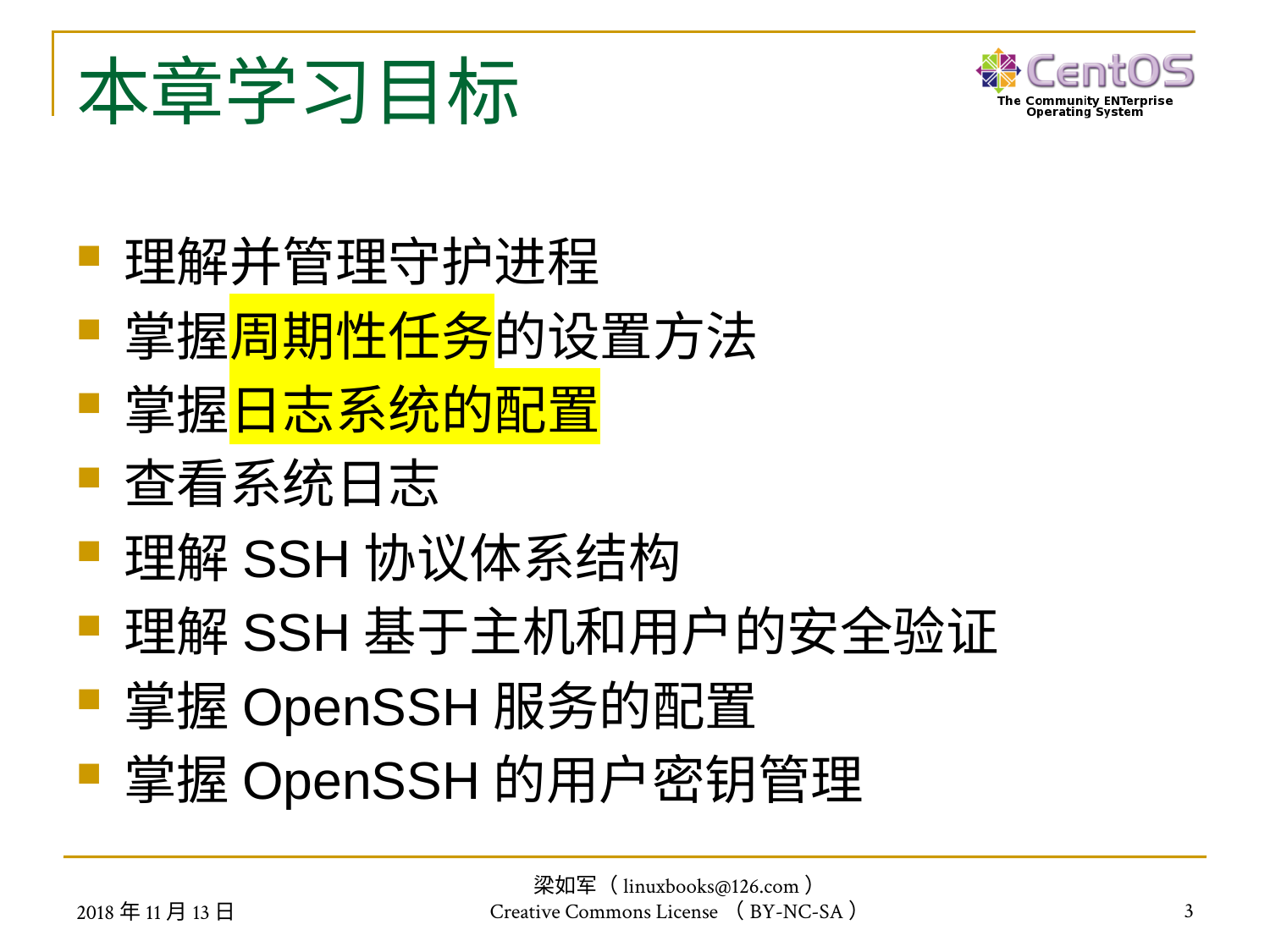

# 本章学习目标
理解并管理守护进程
掌握周期性任务的设置方法
掌握日志系统的配置
查看系统日志
理解SSH协议体系结构
理解SSH基于主机和用户的安全验证
掌握OpenSSH服务的配置
掌握OpenSSH的用户密钥管理

梁如军（linuxbooks@126.com）
Creative Commons License（BY-NC-SA）
2018年11月13日
3